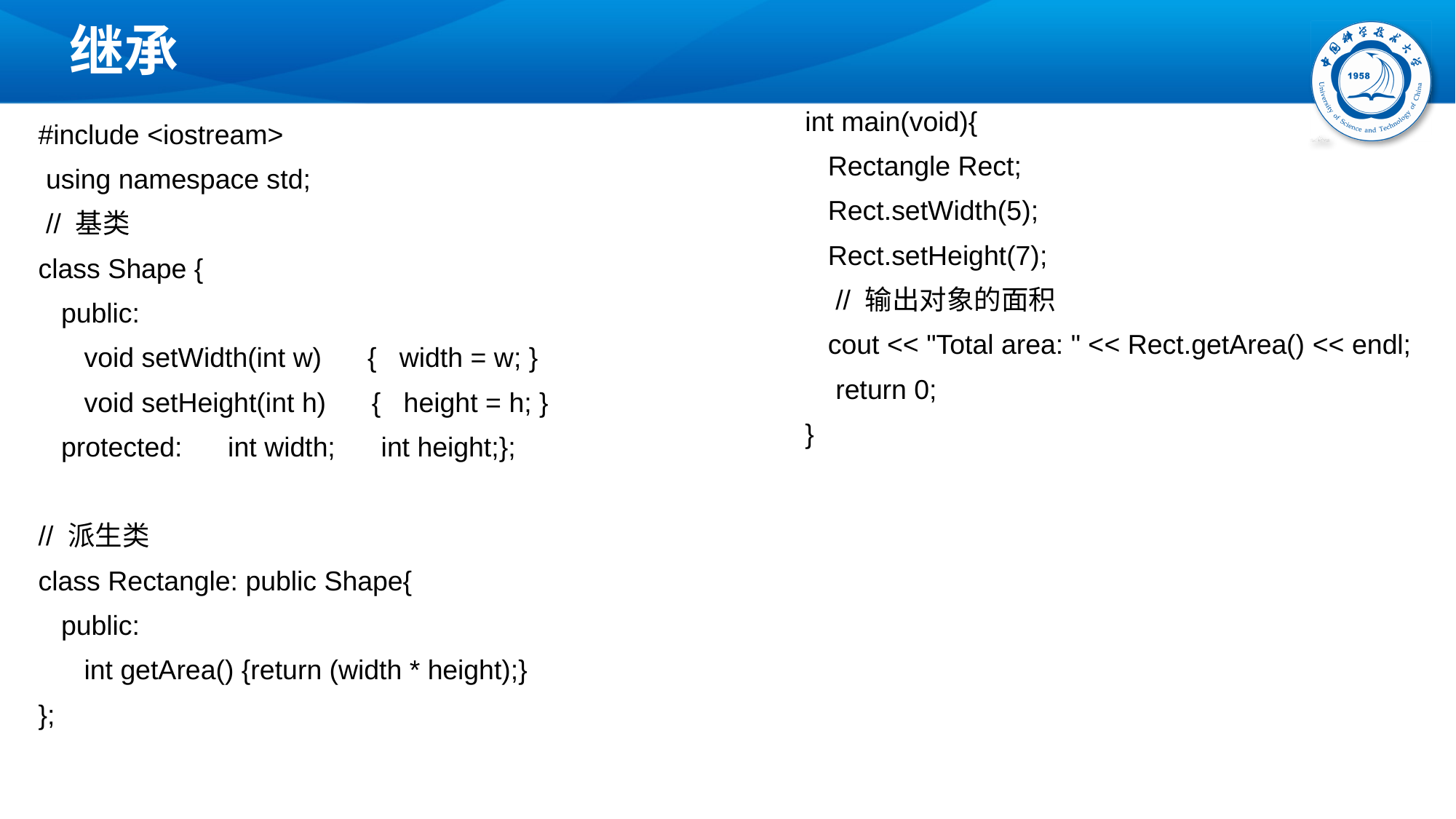

# 继承
int main(void){
   Rectangle Rect;
   Rect.setWidth(5);
   Rect.setHeight(7);
    // 输出对象的面积
   cout << "Total area: " << Rect.getArea() << endl;
    return 0;
}
#include <iostream>
 using namespace std;
 // 基类
class Shape {
   public:
      void setWidth(int w)      {   width = w; }
      void setHeight(int h)      {   height = h; }
   protected:      int width;      int height;};

// 派生类
class Rectangle: public Shape{
   public:
      int getArea() {return (width * height);}
};